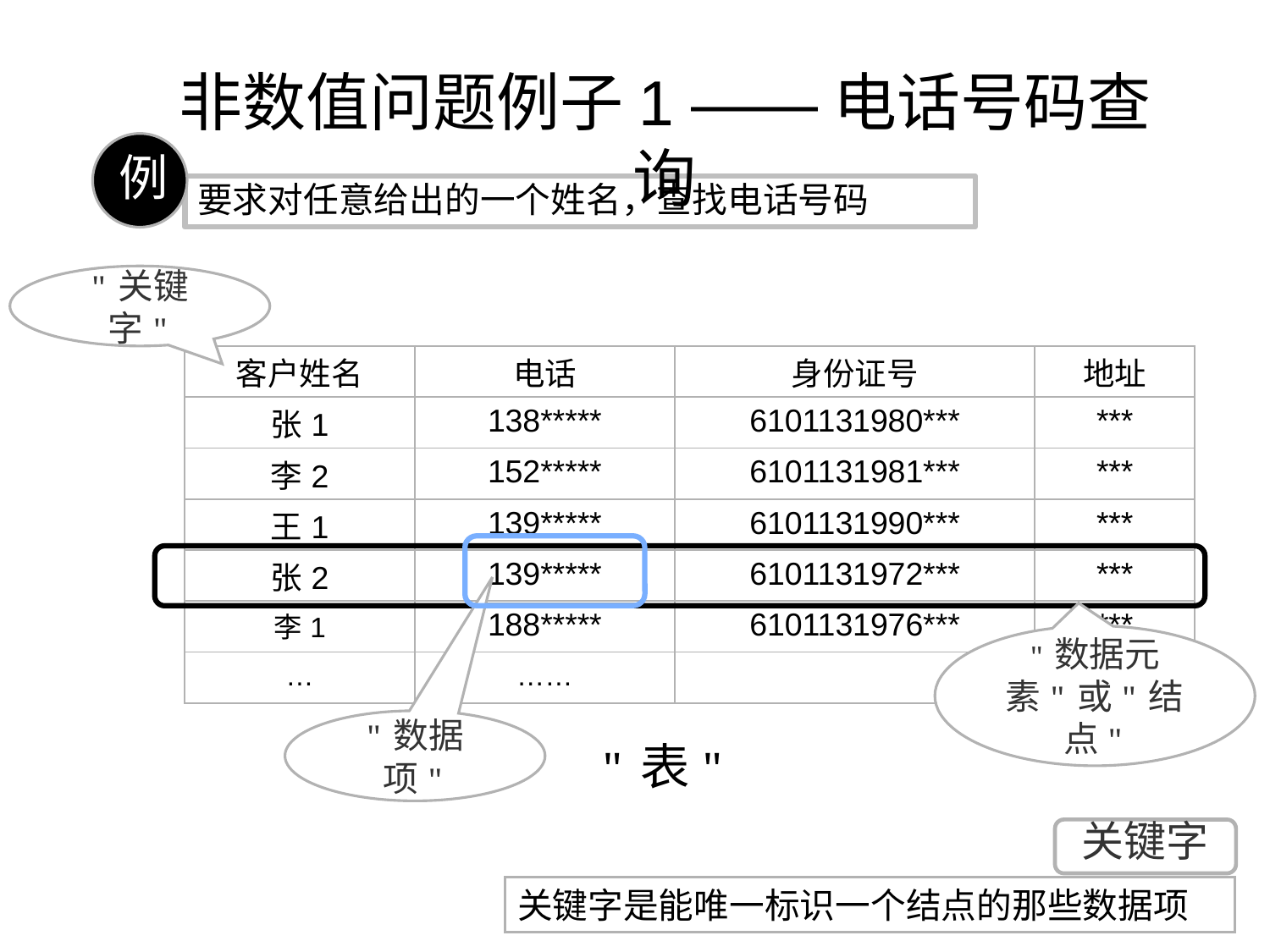

非数值问题例子1 ——电话号码查询
例
要求对任意给出的一个姓名，查找电话号码
"关键字"
| 客户姓名 | 电话 | 身份证号 | 地址 |
| --- | --- | --- | --- |
| 张1 | 138\*\*\*\*\* | 6101131980\*\*\* | \*\*\* |
| 李2 | 152\*\*\*\*\* | 6101131981\*\*\* | \*\*\* |
| 王1 | 139\*\*\*\*\* | 6101131990\*\*\* | \*\*\* |
| 张2 | 139\*\*\*\*\* | 6101131972\*\*\* | \*\*\* |
| 李1 | 188\*\*\*\*\* | 6101131976\*\*\* | \*\*\* |
| … | …… |  |  |

"数据元素"或"结点"
"数据项"
"表"
关键字
关键字是能唯一标识一个结点的那些数据项